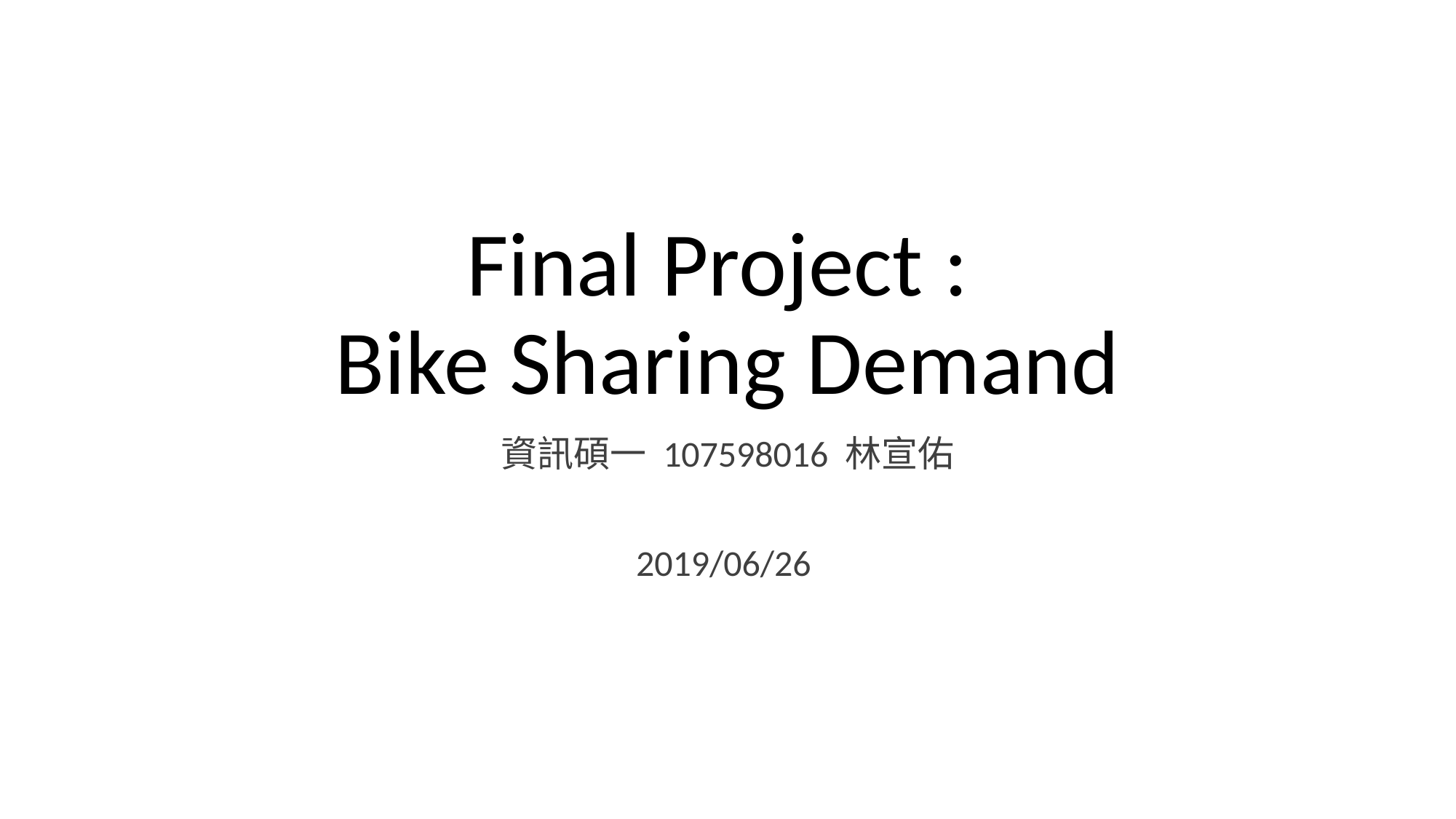

# Final Project : Bike Sharing Demand
資訊碩一 107598016 林宣佑

2019/06/26